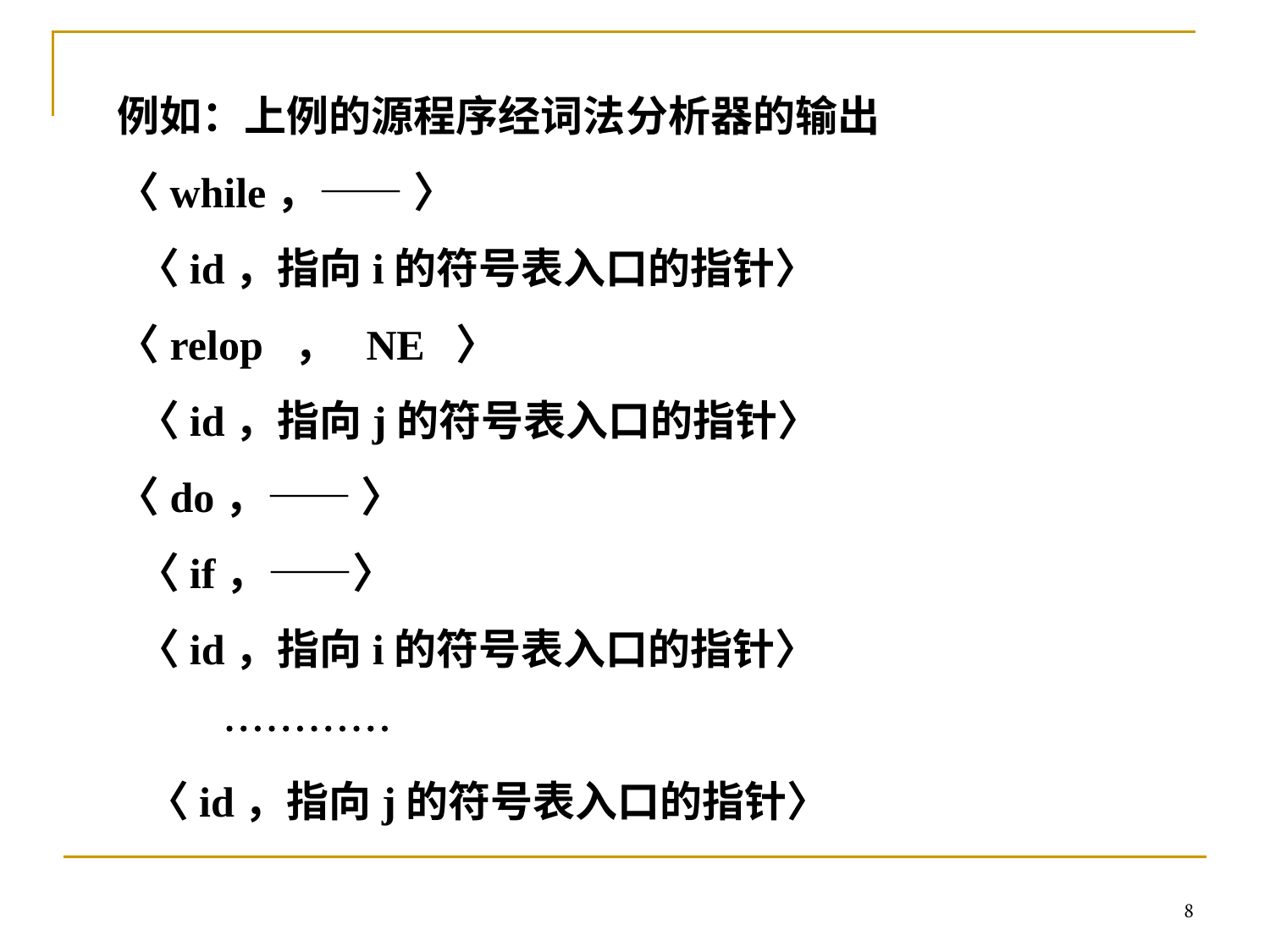

例如：上例的源程序经词法分析器的输出
〈while，—— 〉
 〈id，指向i的符号表入口的指针〉
〈relop  ，  NE  〉
 〈id，指向j的符号表入口的指针〉
〈do，—— 〉
 〈if，——〉
 〈id，指向i的符号表入口的指针〉
          …………
  〈id，指向j的符号表入口的指针〉
8